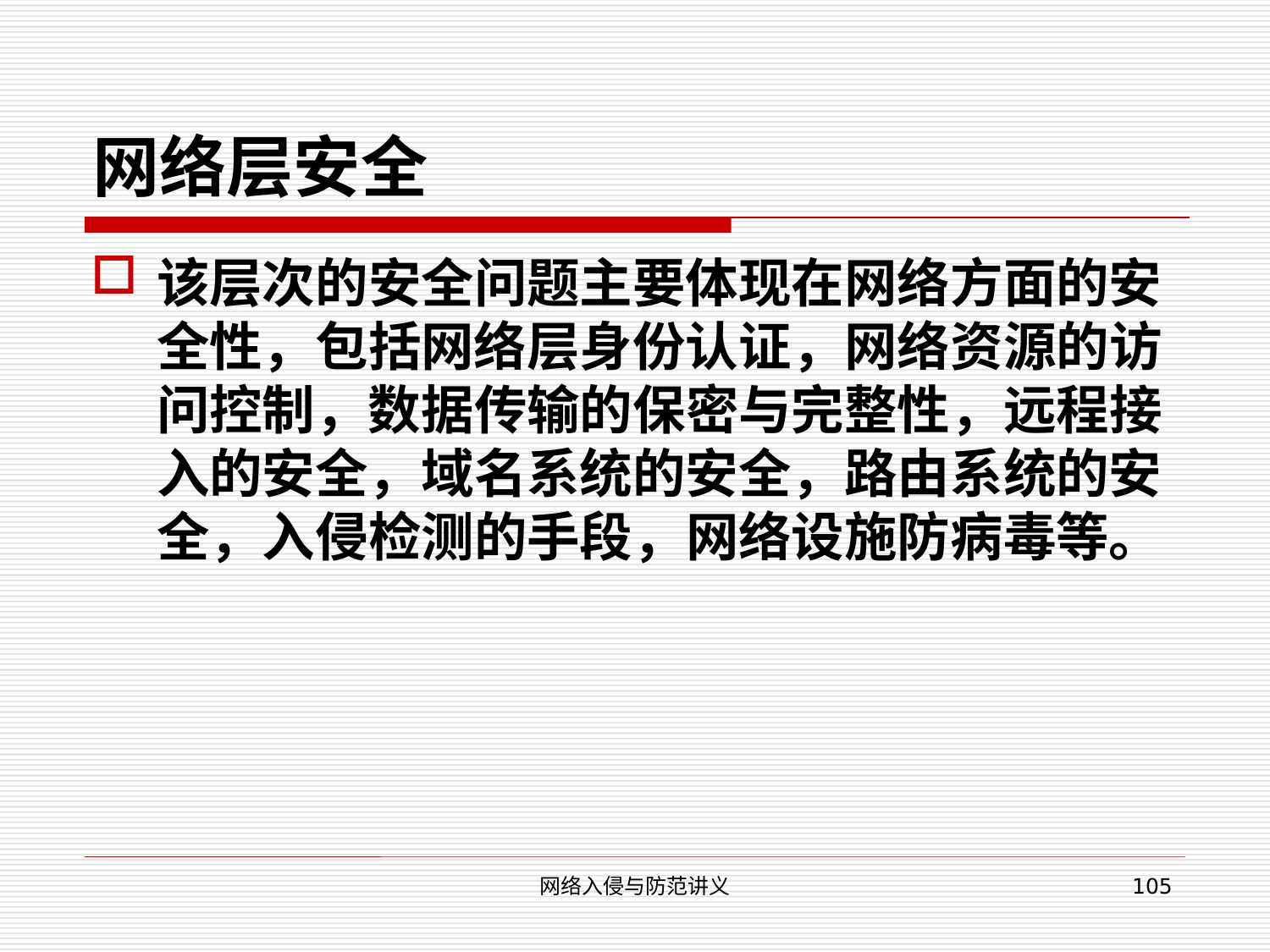

网络层安全
该层次的安全问题主要体现在网络方面的安全性，包括网络层身份认证，网络资源的访问控制，数据传输的保密与完整性，远程接入的安全，域名系统的安全，路由系统的安全，入侵检测的手段，网络设施防病毒等。

网络入侵与防范讲义
105